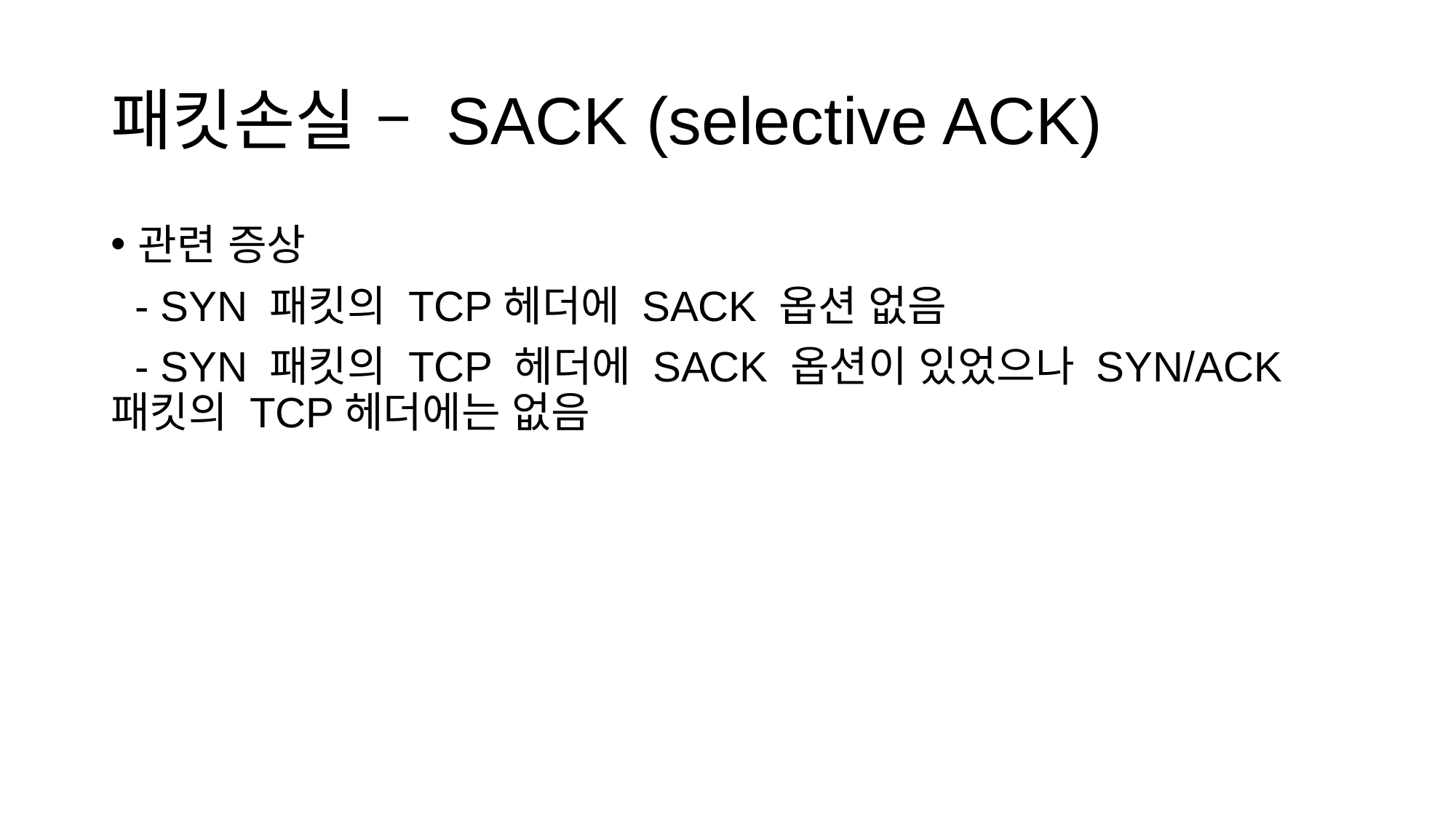

# 패킷손실 – SACK (selective ACK)
관련 증상
  - SYN 패킷의 TCP헤더에 SACK 옵션 없음
  - SYN 패킷의 TCP 헤더에 SACK 옵션이 있었으나 SYN/ACK 패킷의 TCP헤더에는 없음